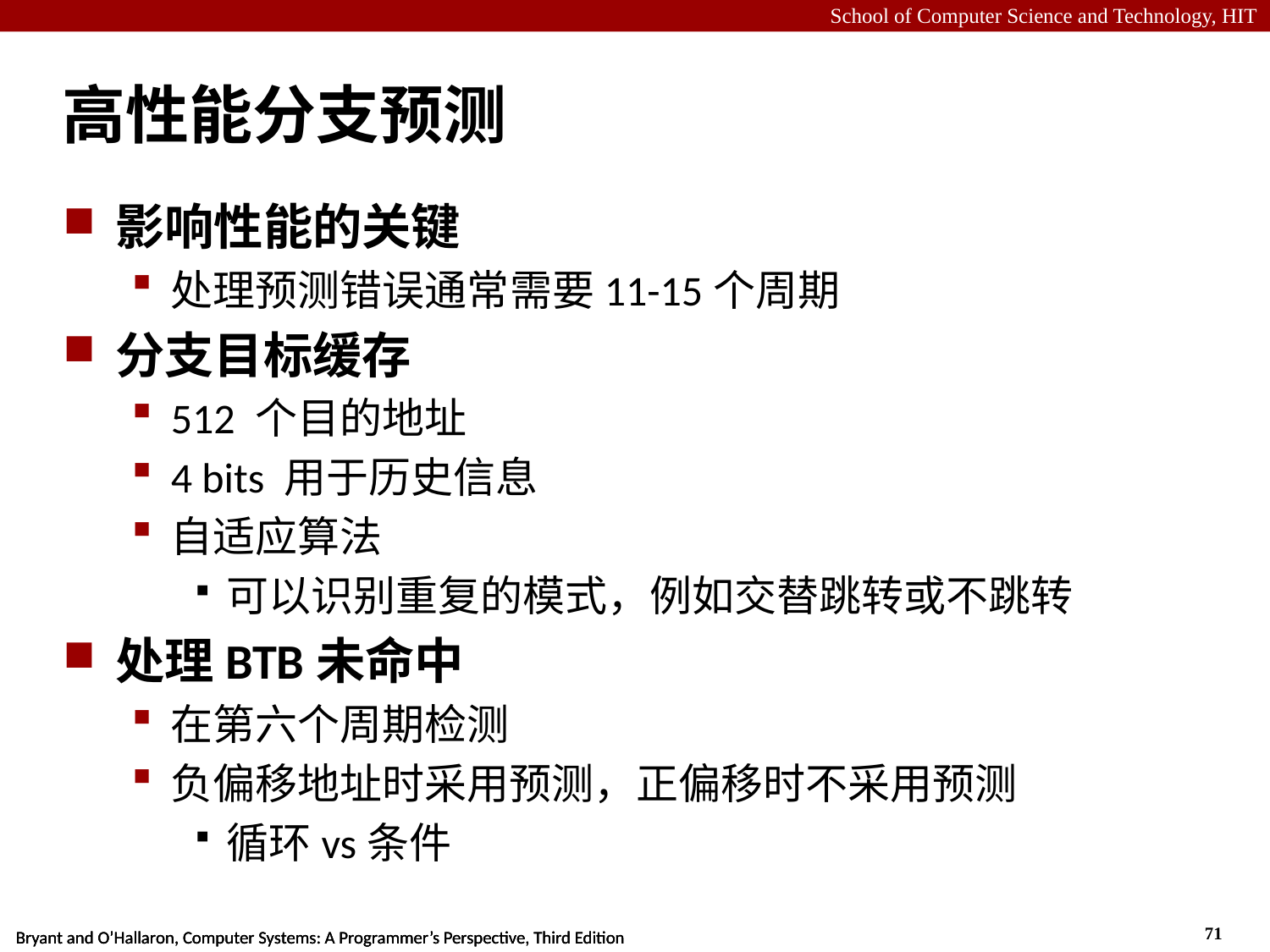

# 高性能分支预测
影响性能的关键
处理预测错误通常需要11-15个周期
分支目标缓存
512 个目的地址
4 bits 用于历史信息
自适应算法
可以识别重复的模式，例如交替跳转或不跳转
处理BTB未命中
在第六个周期检测
负偏移地址时采用预测，正偏移时不采用预测
循环vs条件